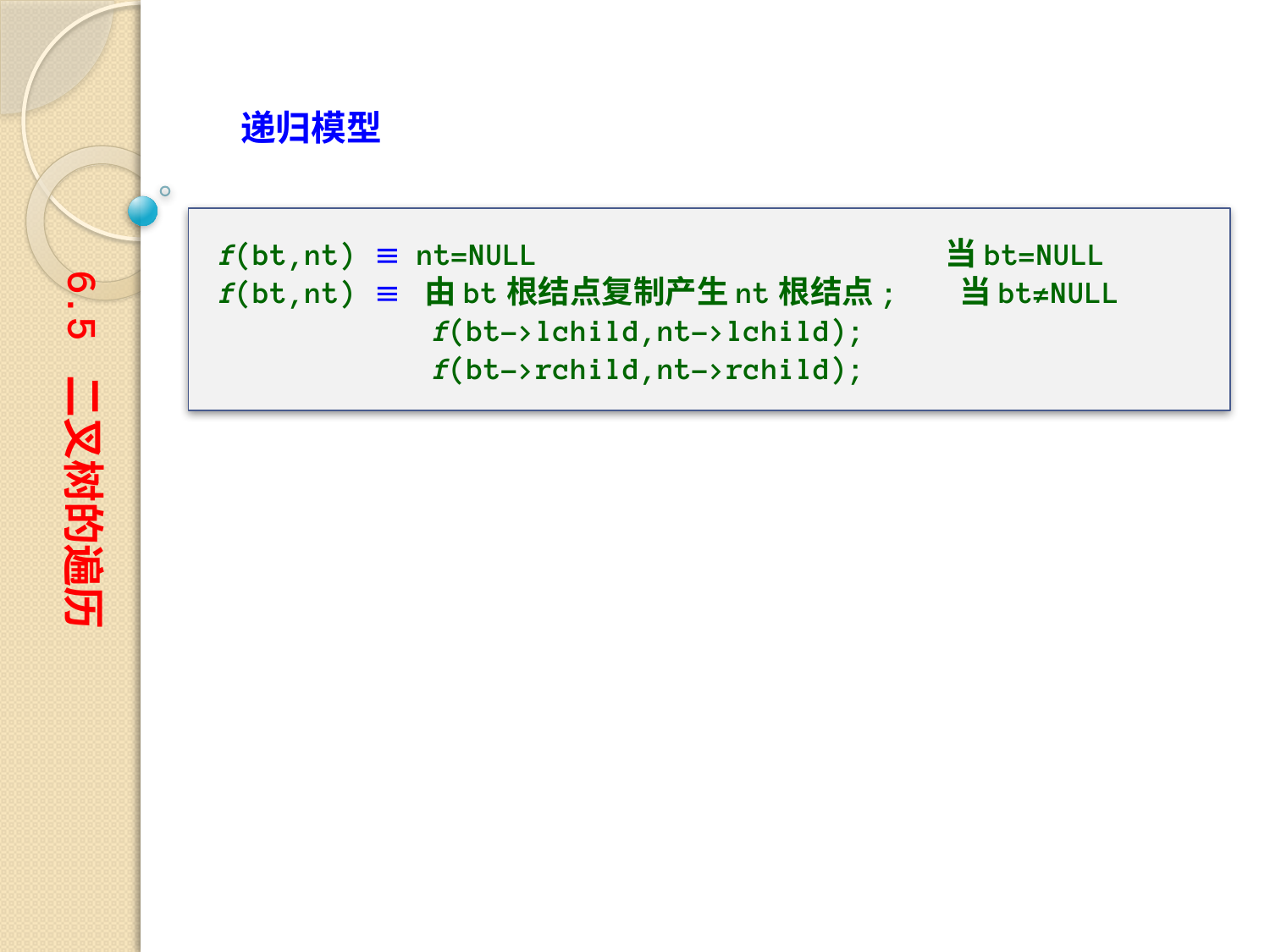

递归模型
6.5 二叉树的遍历
f(bt,nt) ≡ nt=NULL                       当bt=NULL
f(bt,nt) ≡ 由bt根结点复制产生nt根结点;　   当bt≠NULL
	     f(bt->lchild,nt->lchild);
	     f(bt->rchild,nt->rchild);